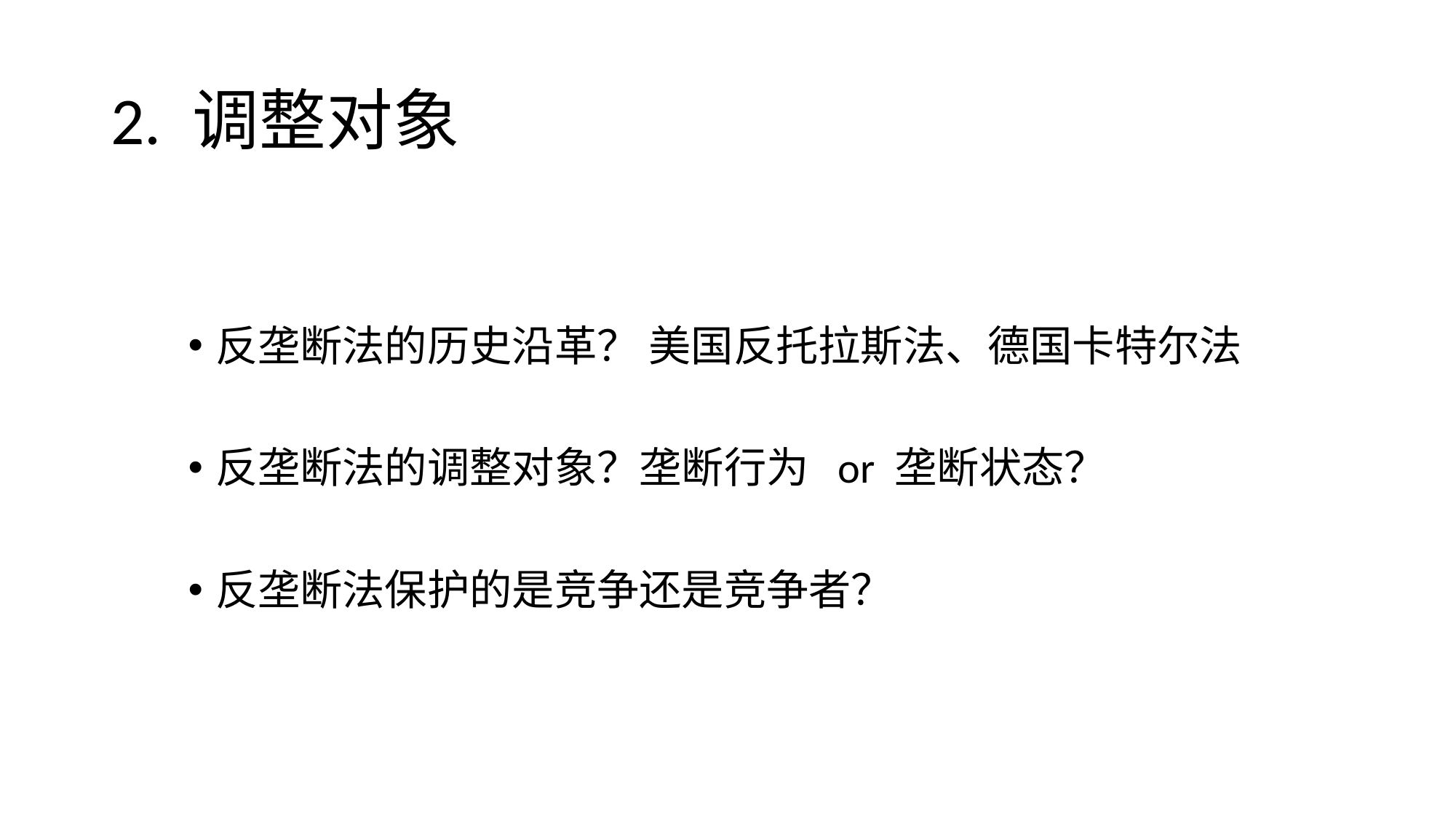

# 2. 调整对象
反垄断法的历史沿革？ 美国反托拉斯法、德国卡特尔法

反垄断法的调整对象？垄断行为  or 垄断状态？

反垄断法保护的是竞争还是竞争者？